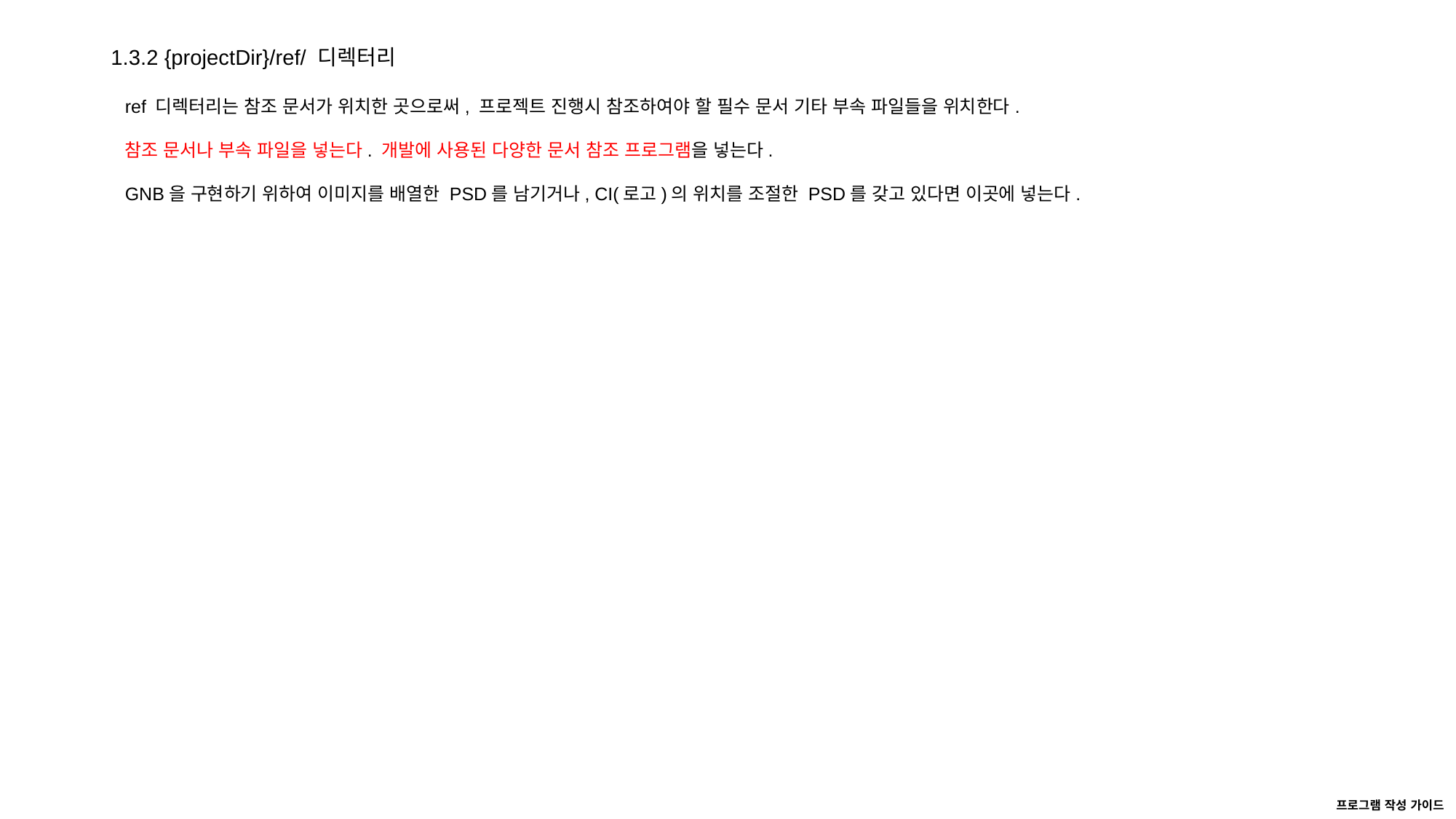

# 1.3.2 {projectDir}/ref/ 디렉터리
ref 디렉터리는 참조 문서가 위치한 곳으로써, 프로젝트 진행시 참조하여야 할 필수 문서 기타 부속 파일들을 위치한다.

참조 문서나 부속 파일을 넣는다. 개발에 사용된 다양한 문서 참조 프로그램을 넣는다.

GNB을 구현하기 위하여 이미지를 배열한 PSD를 남기거나, CI(로고)의 위치를 조절한 PSD를 갖고 있다면 이곳에 넣는다.